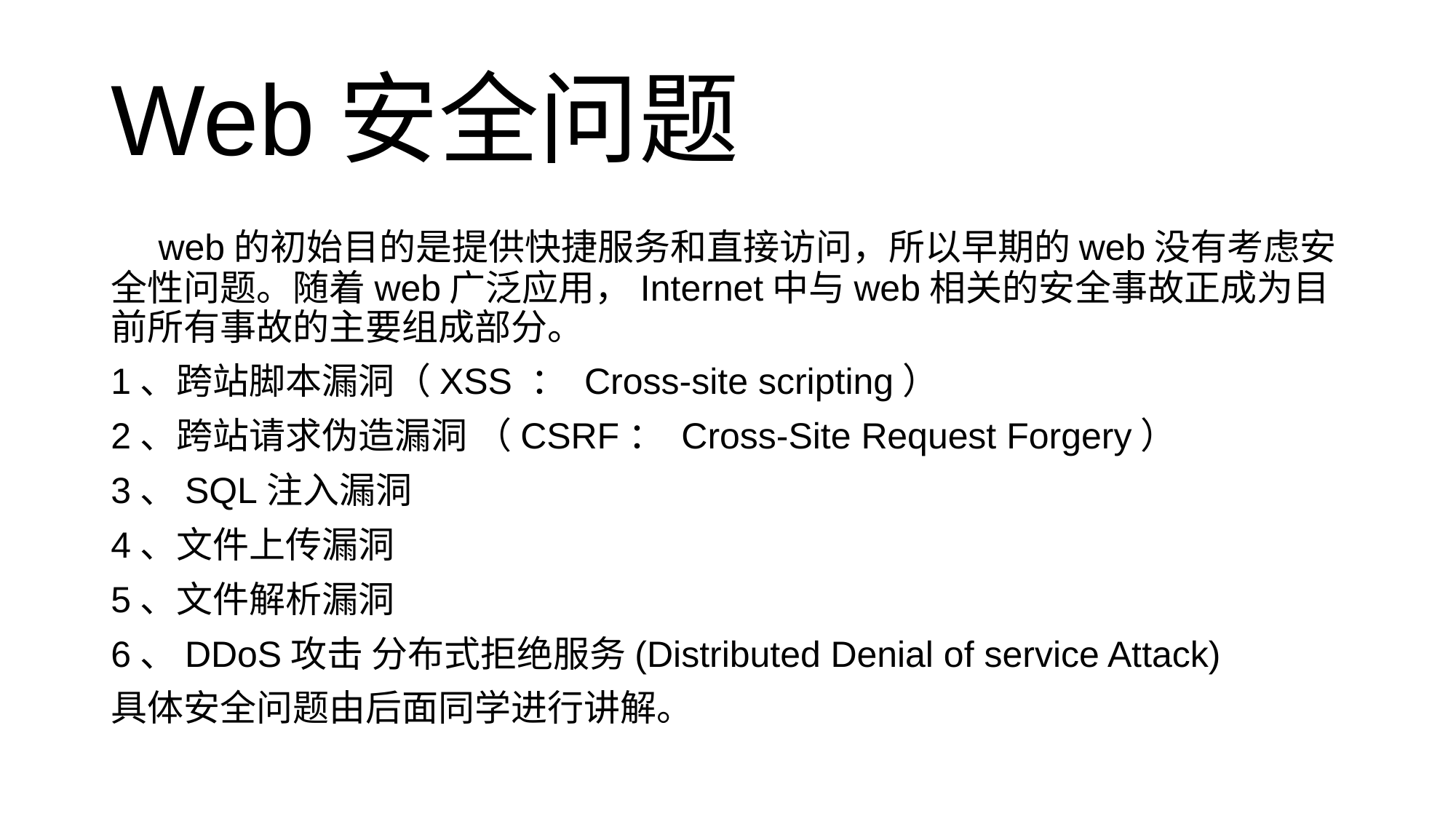

# Web安全问题
    web的初始目的是提供快捷服务和直接访问，所以早期的web没有考虑安全性问题。随着web广泛应用，Internet中与web相关的安全事故正成为目前所有事故的主要组成部分。
1、跨站脚本漏洞（XSS ： Cross-site scripting）
2、跨站请求伪造漏洞 （CSRF： Cross-Site Request Forgery）
3、SQL注入漏洞
4、文件上传漏洞
5、文件解析漏洞
6、DDoS攻击 分布式拒绝服务(Distributed Denial of service Attack)
具体安全问题由后面同学进行讲解。